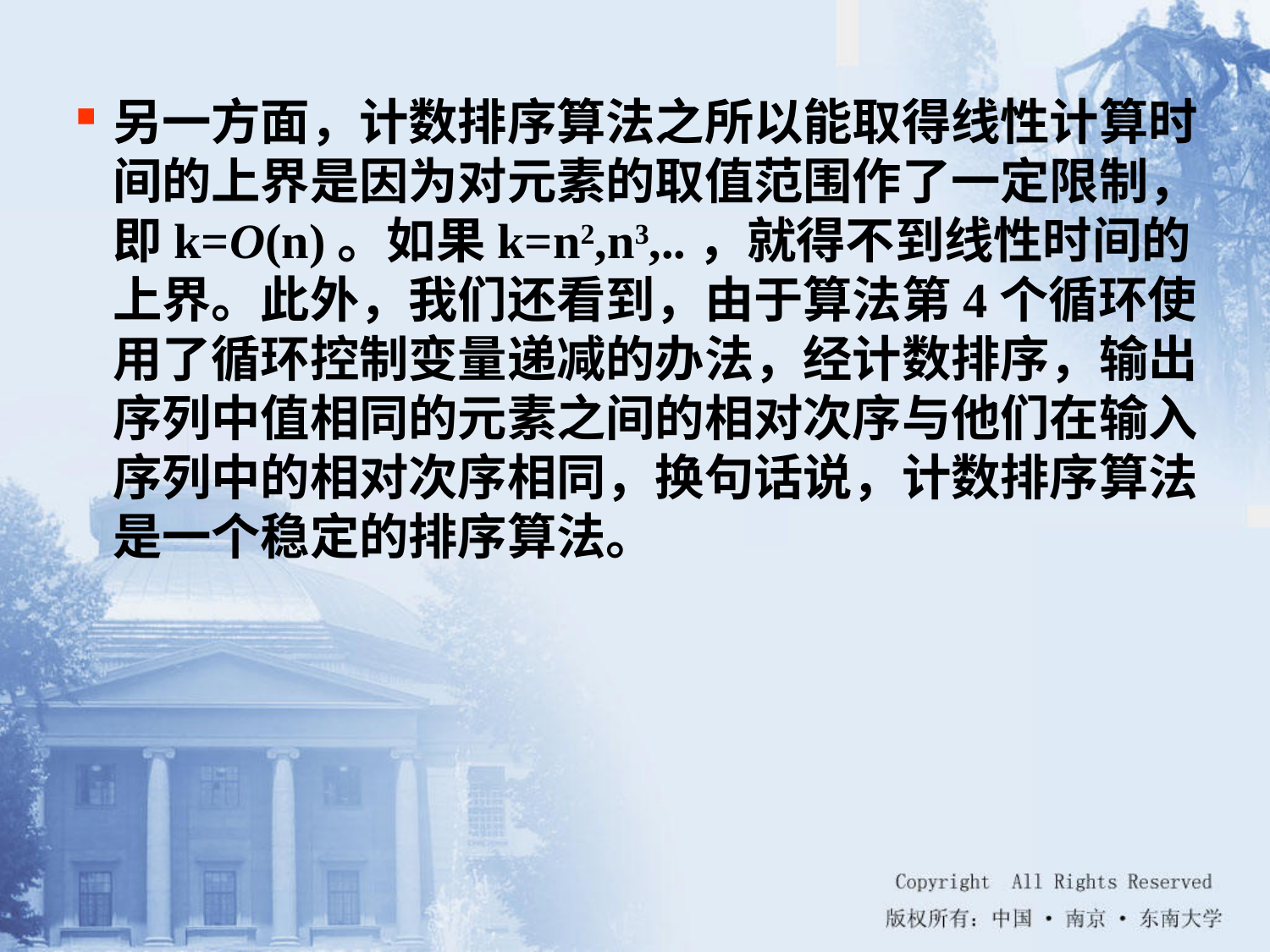

另一方面，计数排序算法之所以能取得线性计算时间的上界是因为对元素的取值范围作了一定限制，即k=O(n)。如果k=n2,n3,..，就得不到线性时间的上界。此外，我们还看到，由于算法第4个循环使用了循环控制变量递减的办法，经计数排序，输出序列中值相同的元素之间的相对次序与他们在输入序列中的相对次序相同，换句话说，计数排序算法是一个稳定的排序算法。